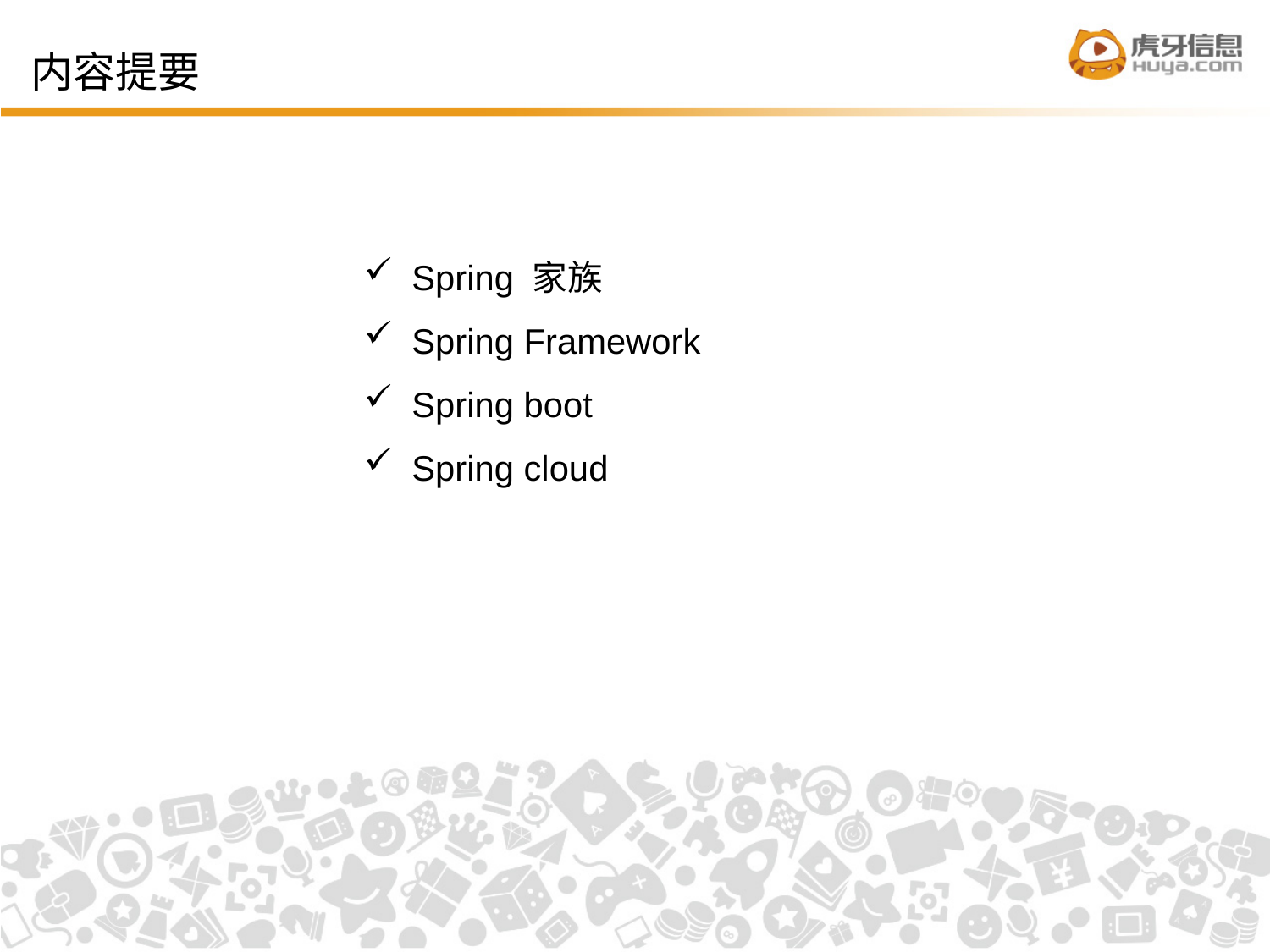

内容提要
Spring 家族
Spring Framework
Spring boot
Spring cloud